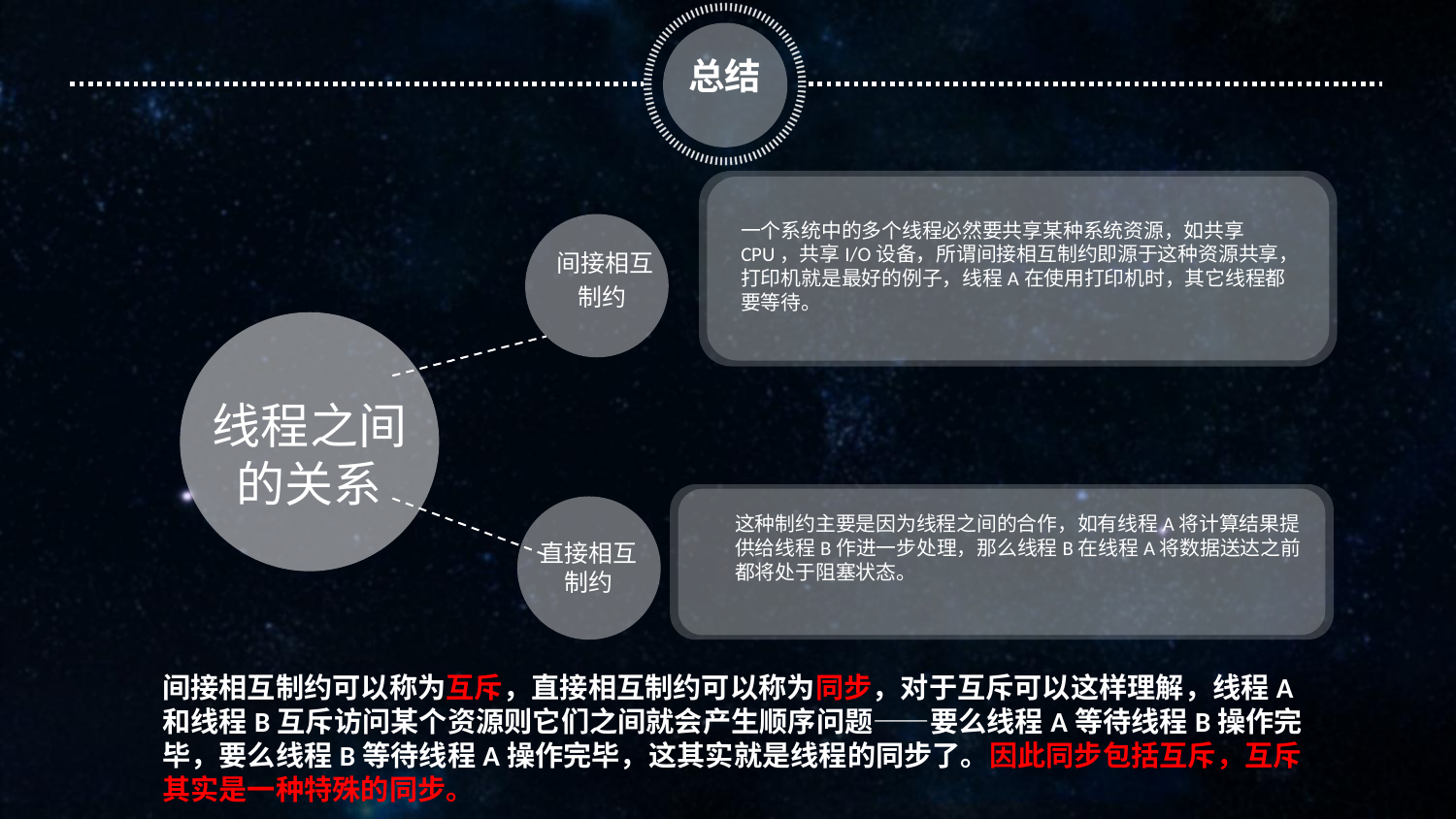

总结
一个系统中的多个线程必然要共享某种系统资源，如共享CPU，共享I/O设备，所谓间接相互制约即源于这种资源共享，打印机就是最好的例子，线程A在使用打印机时，其它线程都要等待。

间接相互
   制约

线程之间
的关系

直接相互
制约
这种制约主要是因为线程之间的合作，如有线程A将计算结果提供给线程B作进一步处理，那么线程B在线程A将数据送达之前都将处于阻塞状态。

间接相互制约可以称为互斥，直接相互制约可以称为同步，对于互斥可以这样理解，线程A和线程B互斥访问某个资源则它们之间就会产生顺序问题——要么线程A等待线程B操作完毕，要么线程B等待线程A操作完毕，这其实就是线程的同步了。因此同步包括互斥，互斥其实是一种特殊的同步。